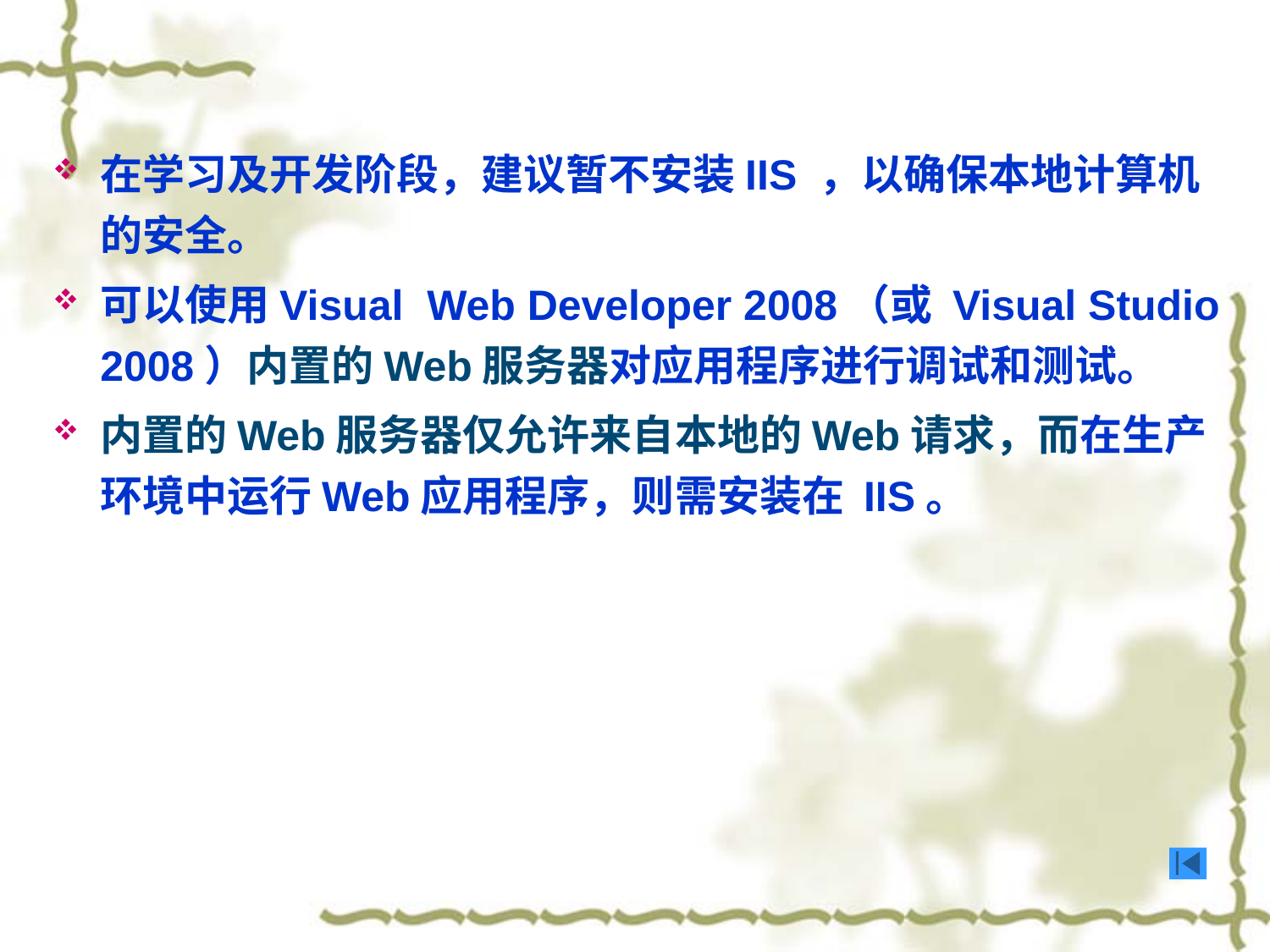

在学习及开发阶段，建议暂不安装IIS ，以确保本地计算机的安全。
可以使用Visual  Web Developer 2008（或 Visual Studio 2008）内置的Web服务器对应用程序进行调试和测试。
内置的Web服务器仅允许来自本地的Web请求，而在生产环境中运行Web应用程序，则需安装在 IIS。